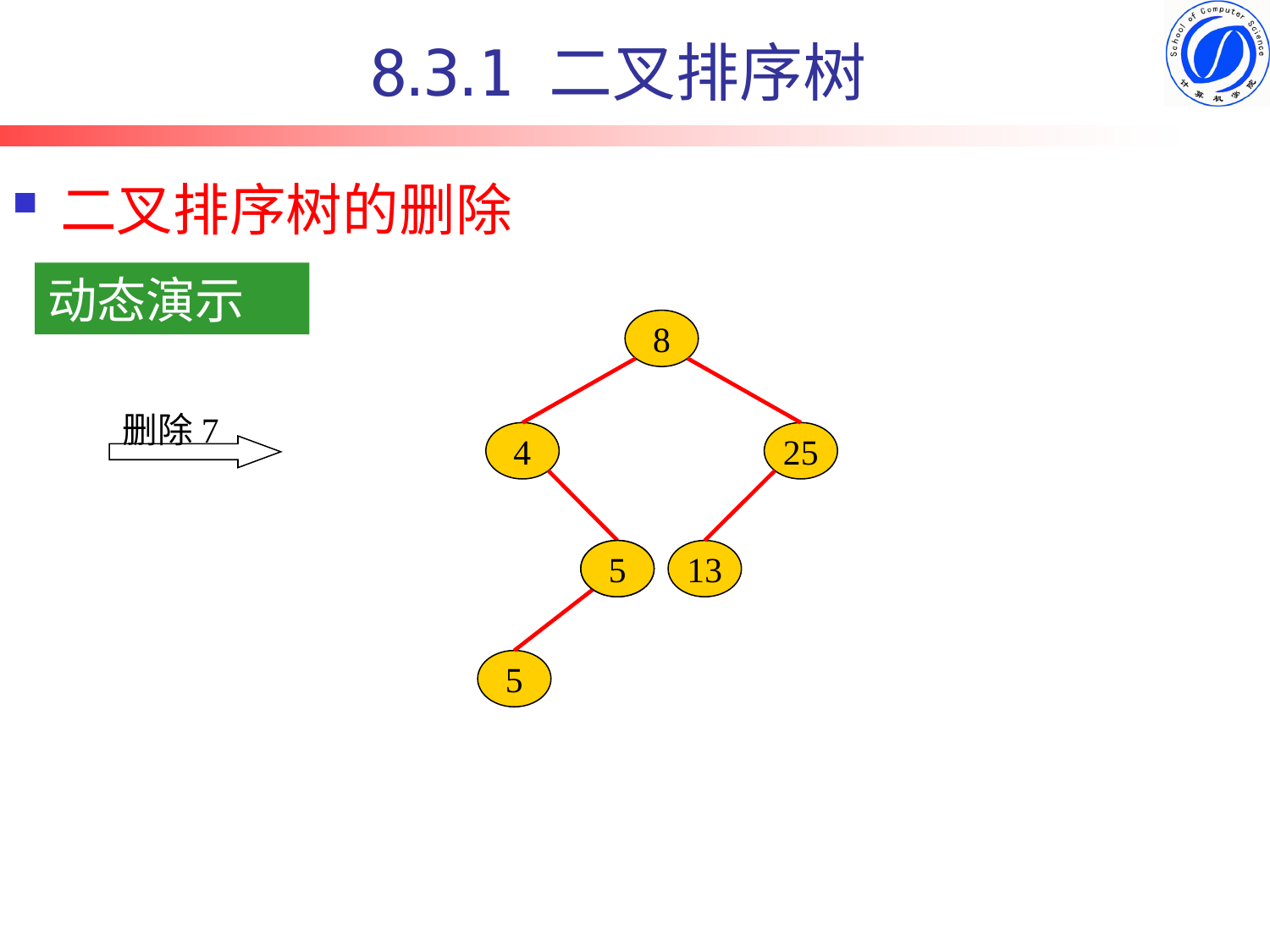

8.3.1 二叉排序树
二叉排序树的删除
动态演示
8
删除7

4
25
7
5
13
5